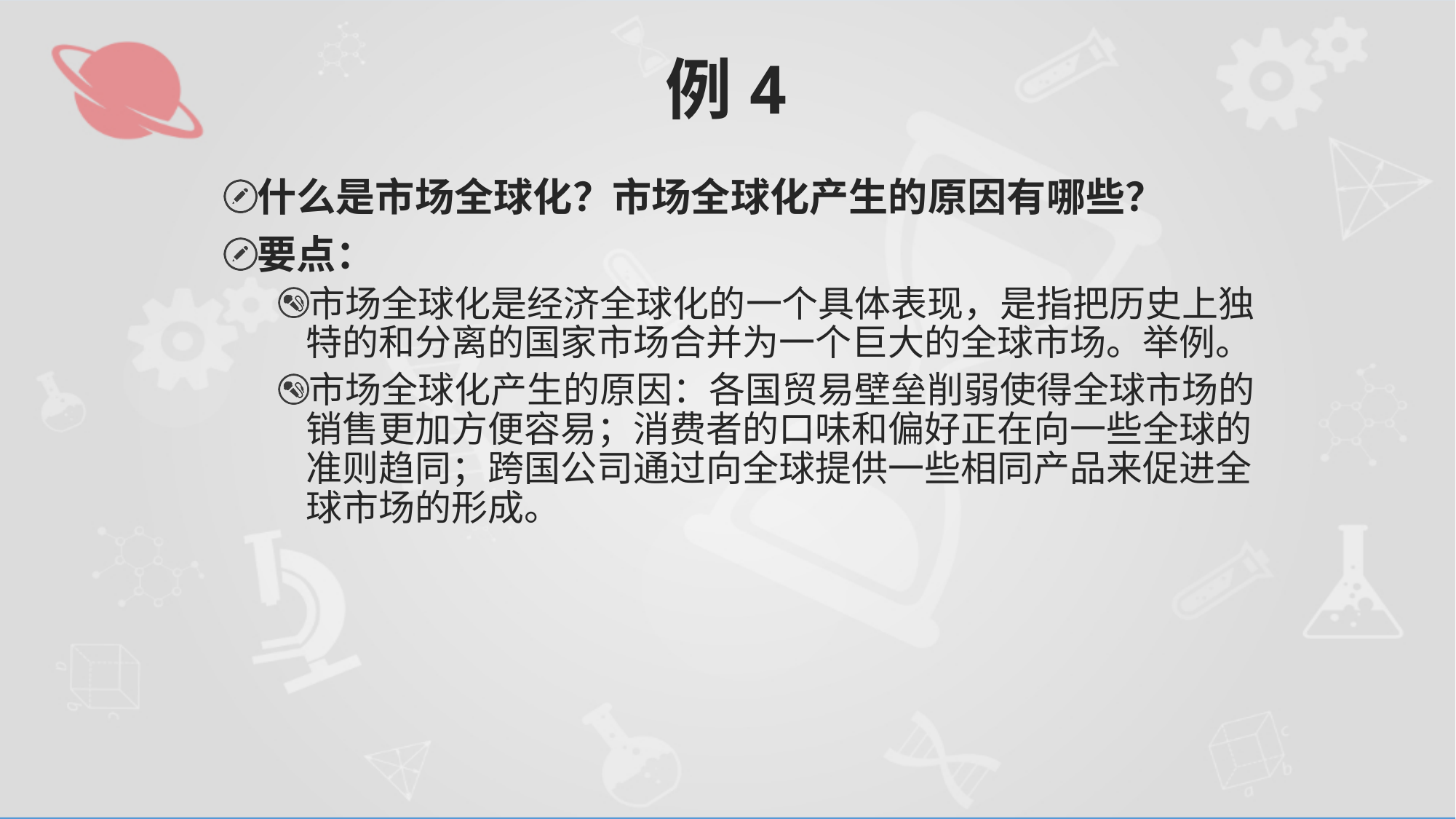

# 例4
什么是市场全球化？市场全球化产生的原因有哪些？
要点：
市场全球化是经济全球化的一个具体表现，是指把历史上独特的和分离的国家市场合并为一个巨大的全球市场。举例。
市场全球化产生的原因：各国贸易壁垒削弱使得全球市场的销售更加方便容易；消费者的口味和偏好正在向一些全球的准则趋同；跨国公司通过向全球提供一些相同产品来促进全球市场的形成。